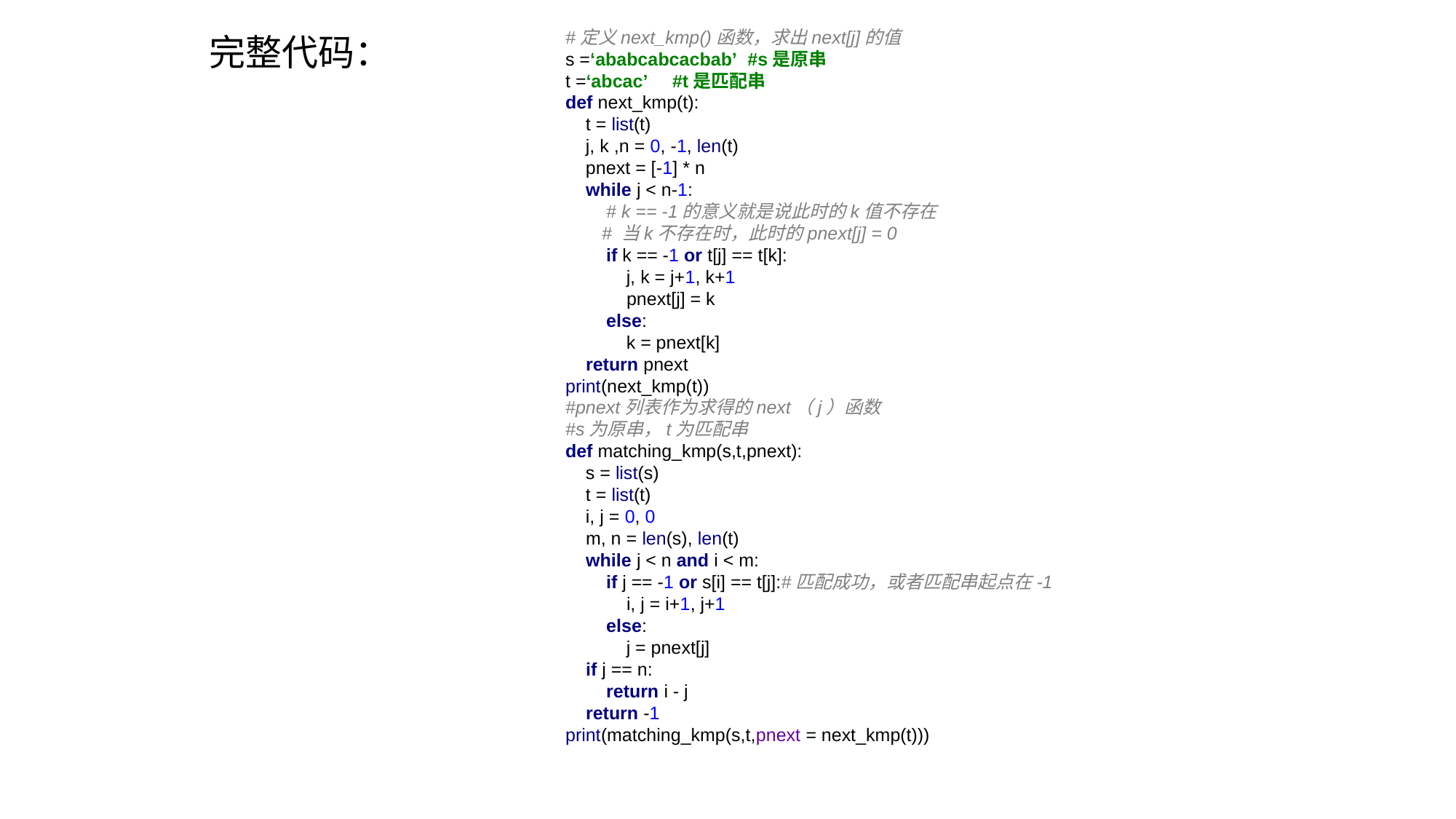

#定义next_kmp()函数，求出next[j]的值
s =‘ababcabcacbab’  #s是原串
t =‘abcac’     #t是匹配串
def next_kmp(t):
    t = list(t)
    j, k ,n = 0, -1, len(t)
    pnext = [-1] * n
    while j < n-1:
        # k == -1的意义就是说此时的k值不存在
        # 当k不存在时，此时的pnext[j] = 0
        if k == -1 or t[j] == t[k]:
            j, k = j+1, k+1
            pnext[j] = k
        else:
            k = pnext[k]
    return pnext
print(next_kmp(t))
#pnext列表作为求得的next（j）函数
#s为原串，t为匹配串
def matching_kmp(s,t,pnext):
    s = list(s)
    t = list(t)
    i, j = 0, 0
    m, n = len(s), len(t)
    while j < n and i < m:
        if j == -1 or s[i] == t[j]:#匹配成功，或者匹配串起点在-1
            i, j = i+1, j+1
        else:
            j = pnext[j]
    if j == n:
        return i - j
    return -1
print(matching_kmp(s,t,pnext = next_kmp(t)))
完整代码：